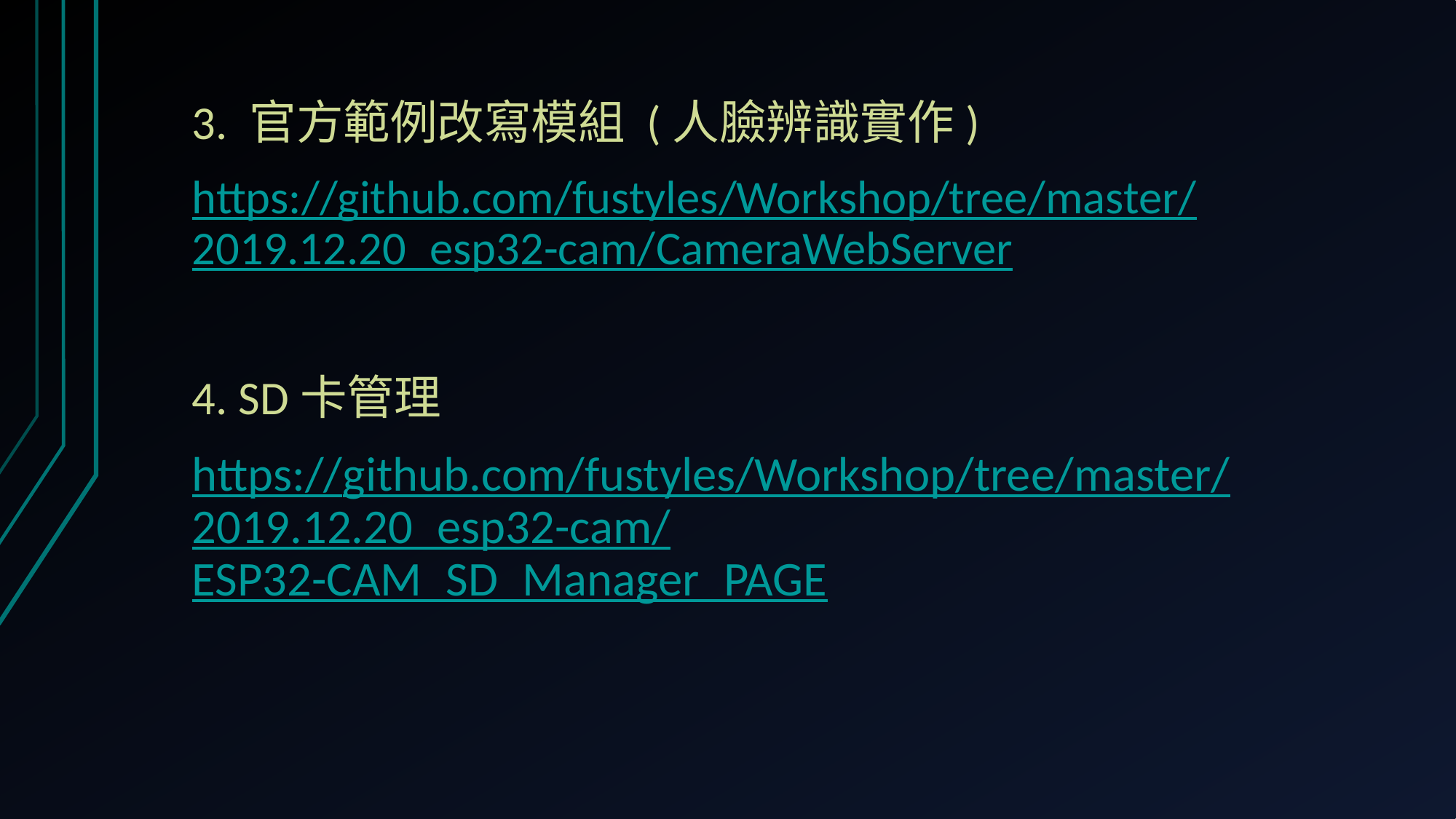

3. 官方範例改寫模組 (人臉辨識實作)
https://github.com/fustyles/Workshop/tree/master/2019.12.20_esp32-cam/CameraWebServer

4. SD卡管理
https://github.com/fustyles/Workshop/tree/master/2019.12.20_esp32-cam/ESP32-CAM_SD_Manager_PAGE